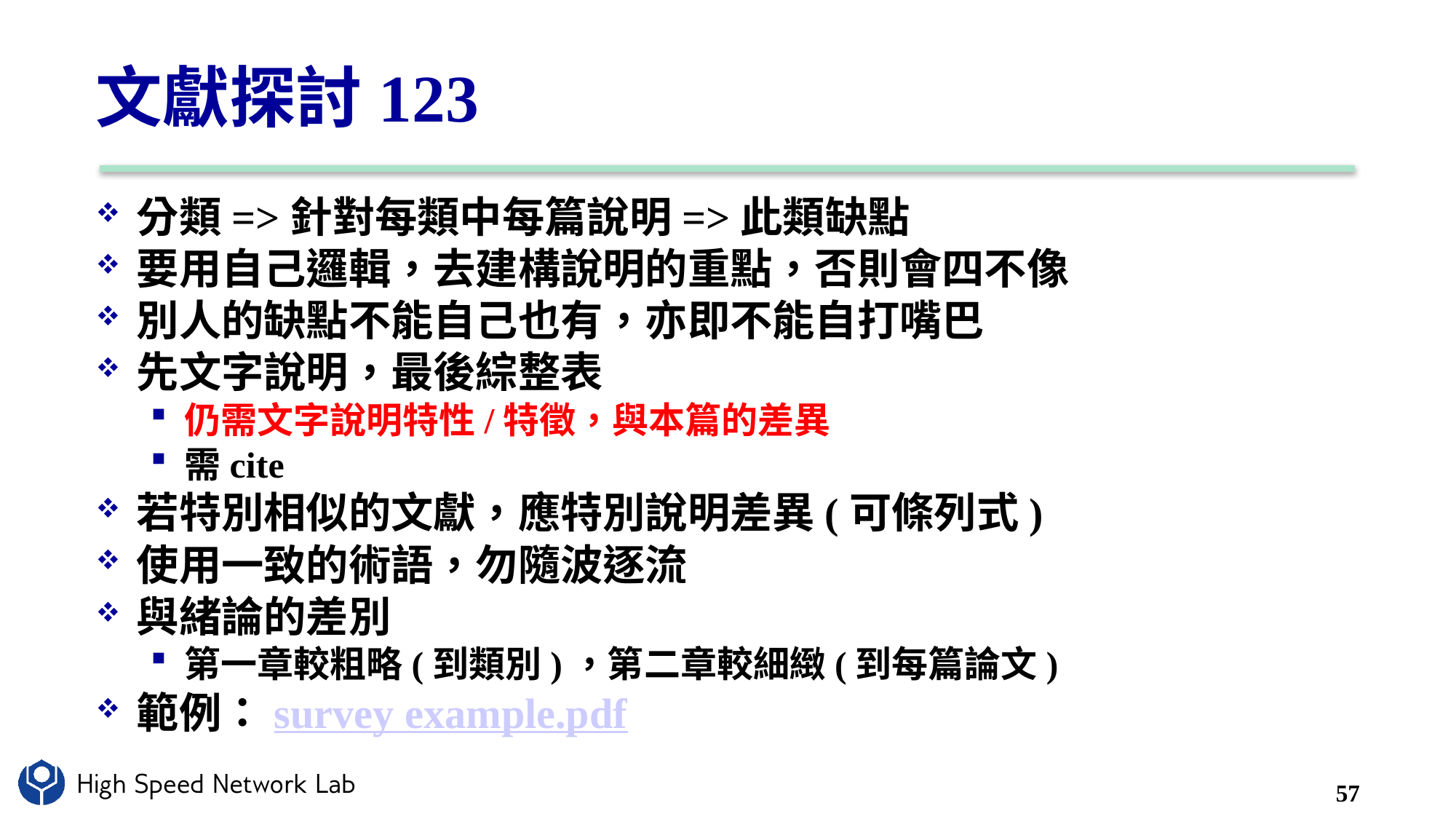

# 文獻探討123
分類=>針對每類中每篇說明=>此類缺點
要用自己邏輯，去建構說明的重點，否則會四不像
別人的缺點不能自己也有，亦即不能自打嘴巴
先文字說明，最後綜整表
仍需文字說明特性/特徵，與本篇的差異
需cite
若特別相似的文獻，應特別說明差異(可條列式)
使用一致的術語，勿隨波逐流
與緒論的差別
第一章較粗略(到類別)，第二章較細緻(到每篇論文)
範例：survey example.pdf

57